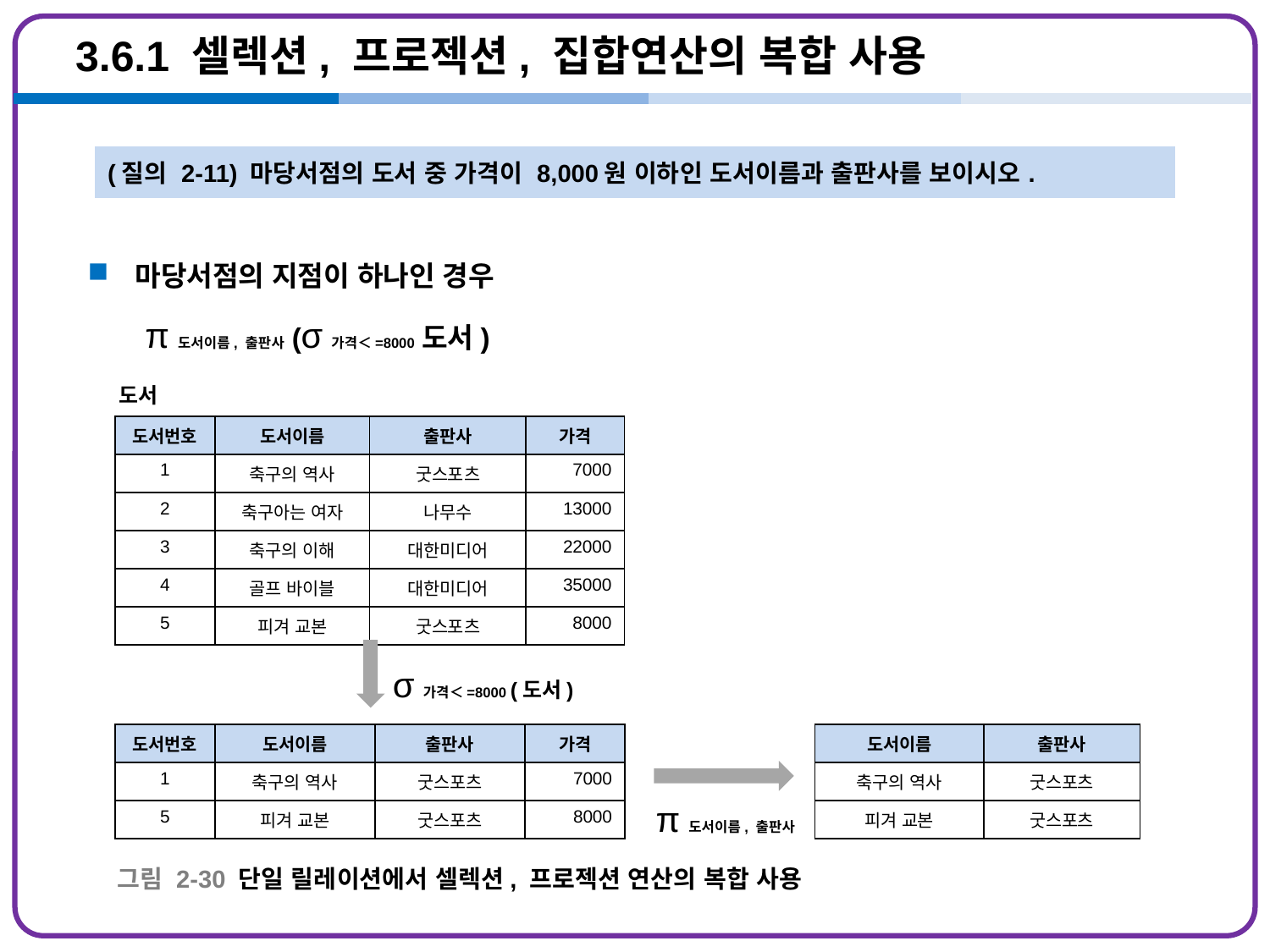

# 3.6.1 셀렉션, 프로젝션, 집합연산의 복합 사용
| (질의 2-11) 마당서점의 도서 중 가격이 8,000원 이하인 도서이름과 출판사를 보이시오. |
| --- |

마당서점의 지점이 하나인 경우
	 π도서이름, 출판사 (σ가격＜=8000 도서)
도서
| 도서번호 | 도서이름 | 출판사 | 가격 |
| --- | --- | --- | --- |
| 1 | 축구의 역사 | 굿스포츠 | 7000 |
| 2 | 축구아는 여자 | 나무수 | 13000 |
| 3 | 축구의 이해 | 대한미디어 | 22000 |
| 4 | 골프 바이블 | 대한미디어 | 35000 |
| 5 | 피겨 교본 | 굿스포츠 | 8000 |

σ가격＜=8000 (도서)

| 도서번호 | 도서이름 | 출판사 | 가격 |
| --- | --- | --- | --- |
| 1 | 축구의 역사 | 굿스포츠 | 7000 |
| 5 | 피겨 교본 | 굿스포츠 | 8000 |
| 도서이름 | 출판사 |
| --- | --- |
| 축구의 역사 | 굿스포츠 |
| 피겨 교본 | 굿스포츠 |
π도서이름, 출판사
그림 2-30 단일 릴레이션에서 셀렉션, 프로젝션 연산의 복합 사용